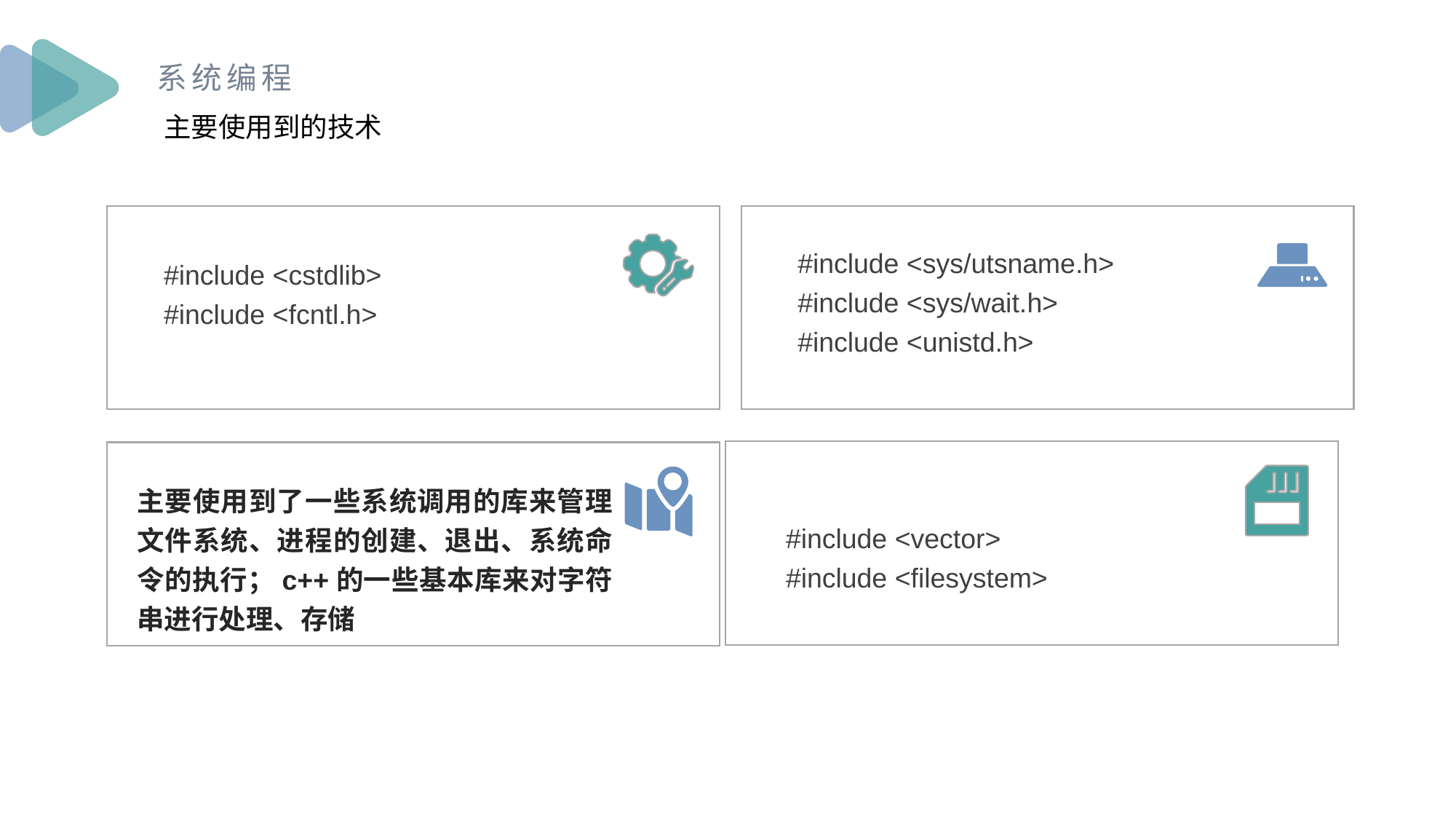

系统编程
主要使用到的技术

#include <cstdlib>
#include <fcntl.h>

#include <sys/utsname.h>
#include <sys/wait.h>
#include <unistd.h>

#include <vector>
#include <filesystem>

主要使用到了一些系统调用的库来管理文件系统、进程的创建、退出、系统命令的执行；c++的一些基本库来对字符串进行处理、存储